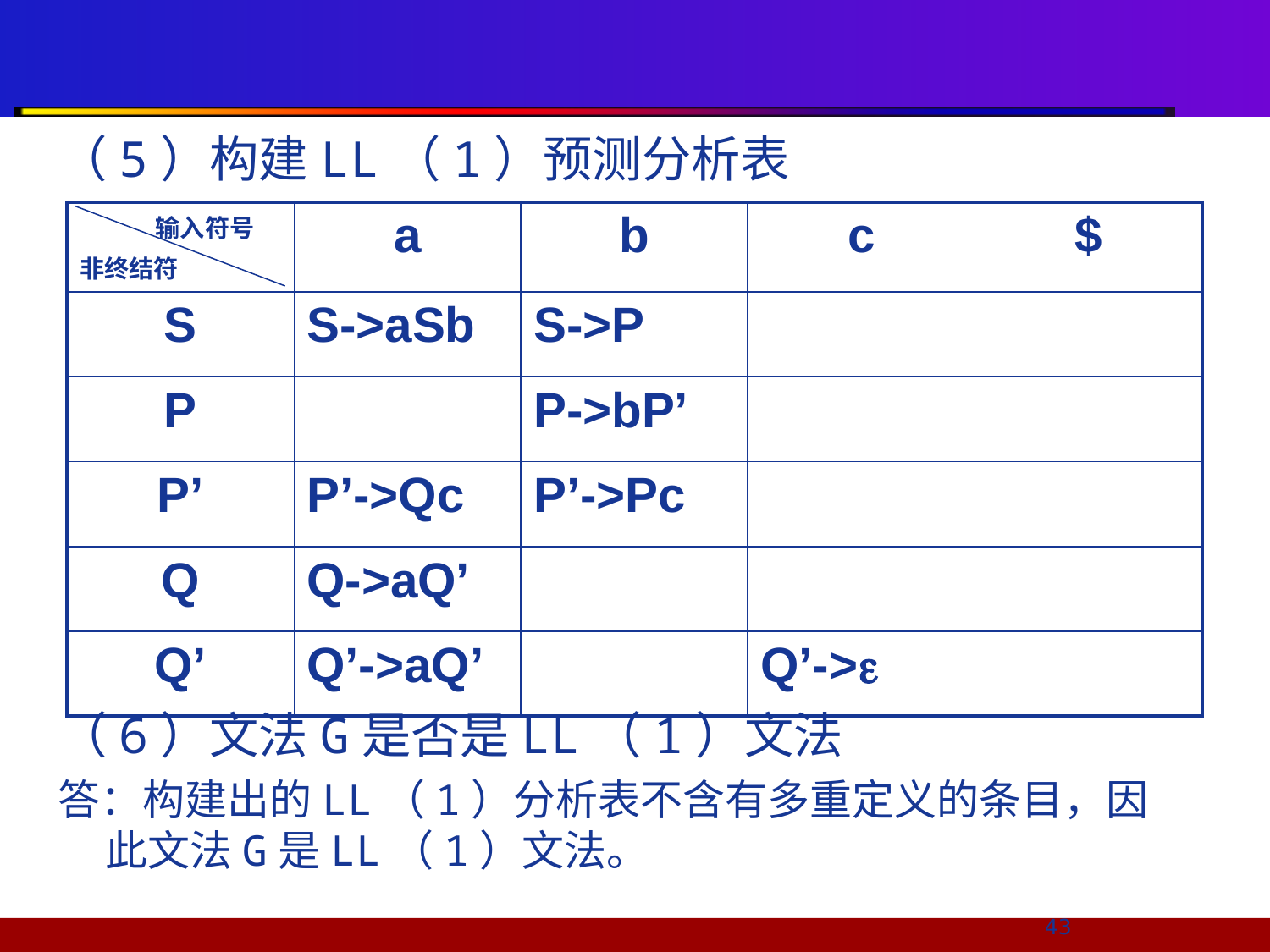

（5）构建LL（1）预测分析表

（6）文法G是否是LL（1）文法
答：构建出的LL（1）分析表不含有多重定义的条目，因此文法G是LL（1）文法。

| 输入符号 非终结符 | a | b | c | $ |
| --- | --- | --- | --- | --- |
| S | S->aSb | S->P |  |  |
| P |  | P->bP’ |  |  |
| P’ | P’->Qc | P’->Pc |  |  |
| Q | Q->aQ’ |  |  |  |
| Q’ | Q’->aQ’ |  | Q’->ε |  |

43